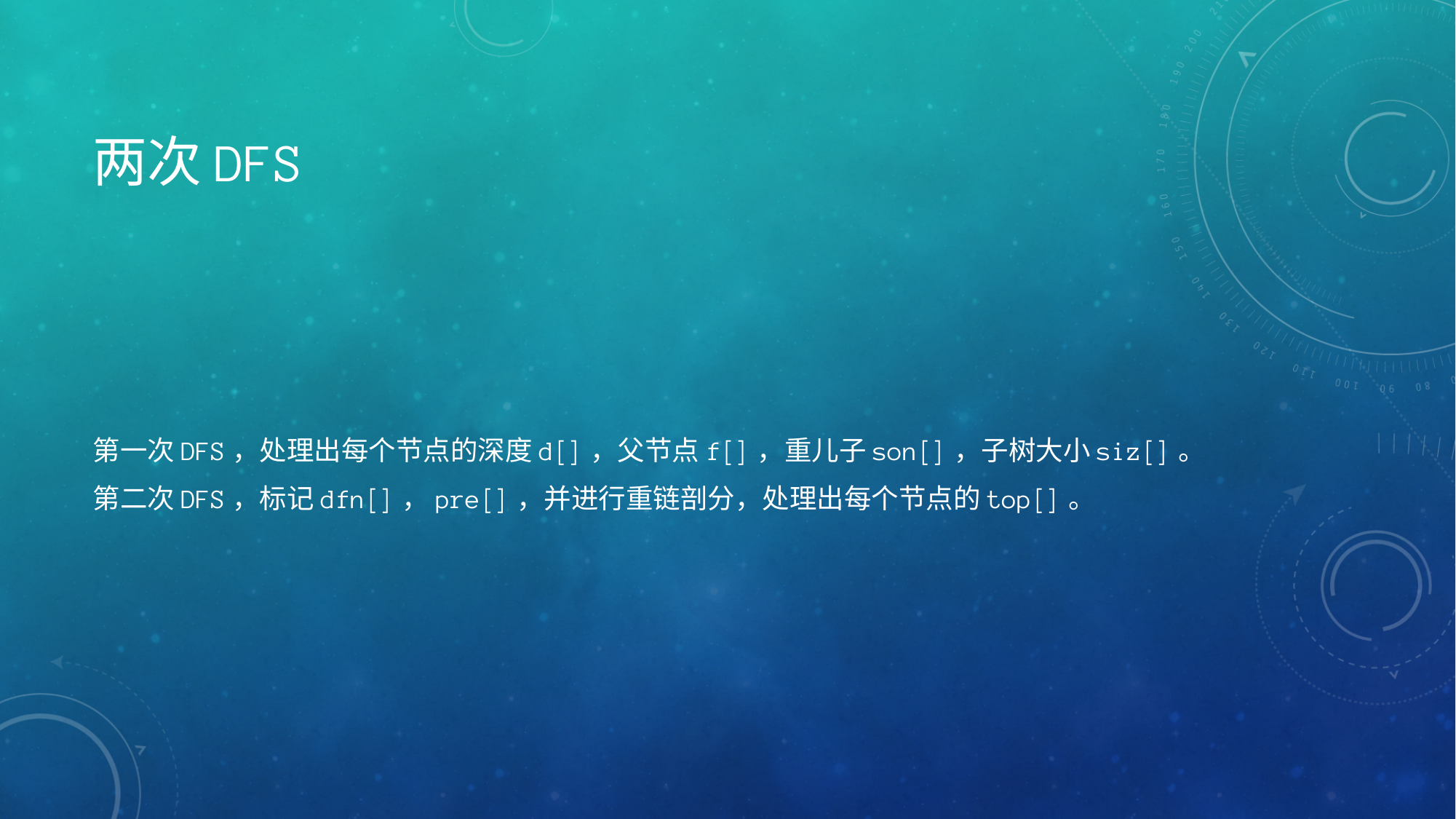

# 两次DFS
第一次DFS，处理出每个节点的深度d[]，父节点f[]，重儿子son[]，子树大小siz[]。
第二次DFS，标记dfn[]，pre[]，并进行重链剖分，处理出每个节点的top[]。